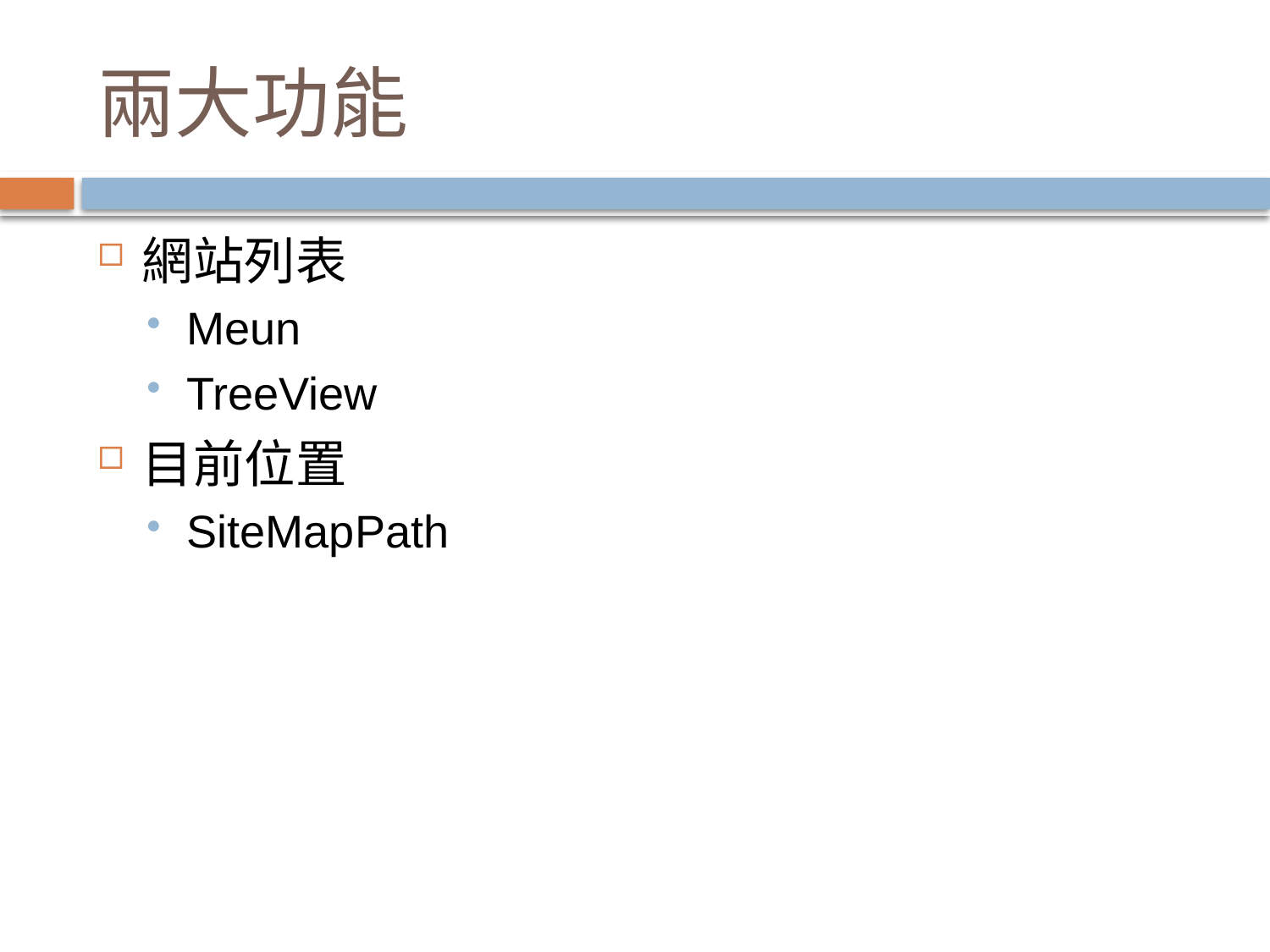

# 兩大功能
網站列表
Meun
TreeView
目前位置
SiteMapPath